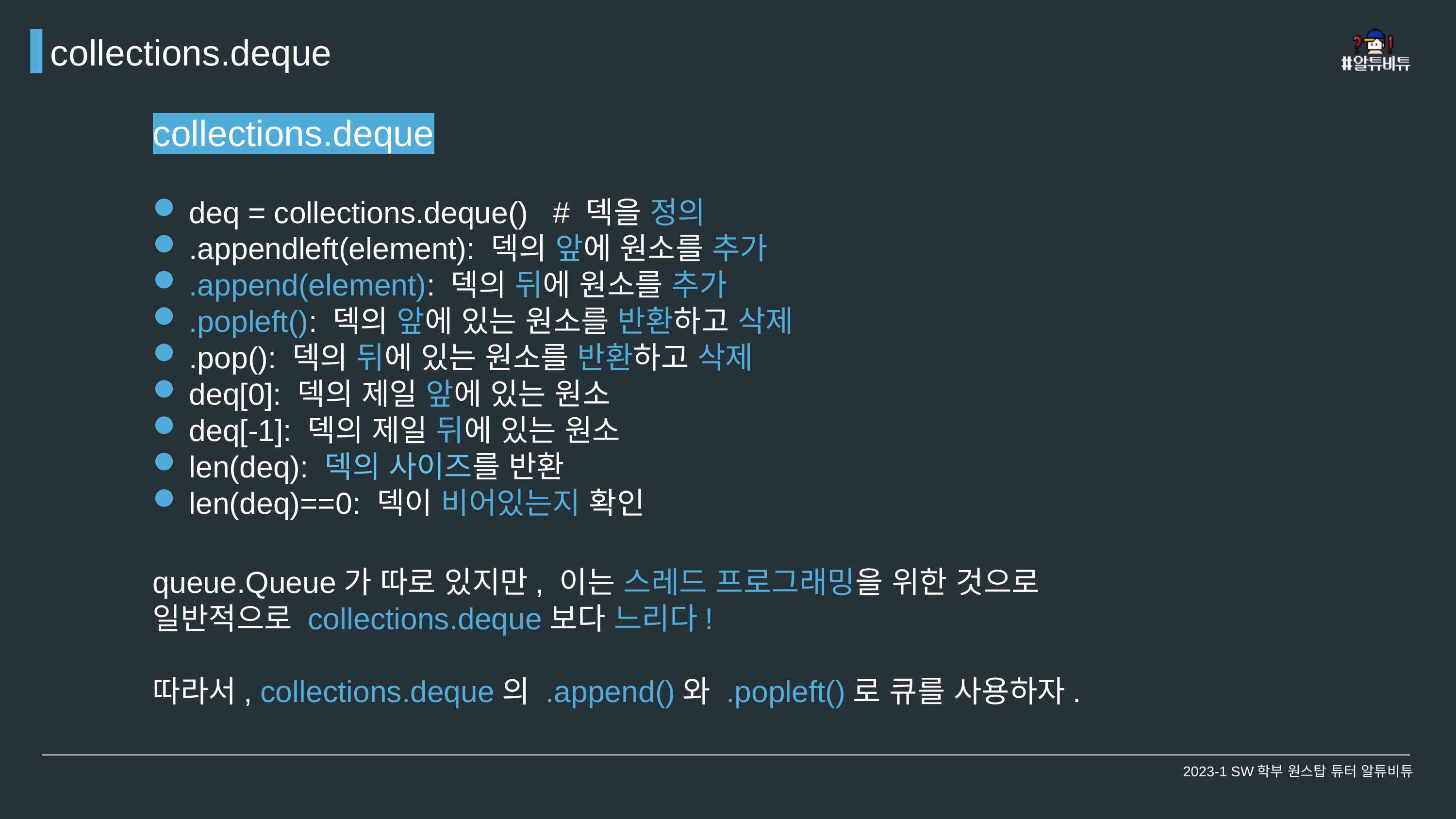

collections.deque
collections.deque
deq = collections.deque()	# 덱을 정의
.appendleft(element): 덱의 앞에 원소를 추가
.append(element): 덱의 뒤에 원소를 추가
.popleft(): 덱의 앞에 있는 원소를 반환하고 삭제
.pop(): 덱의 뒤에 있는 원소를 반환하고 삭제
deq[0]: 덱의 제일 앞에 있는 원소
deq[-1]: 덱의 제일 뒤에 있는 원소
len(deq): 덱의 사이즈를 반환
len(deq)==0: 덱이 비어있는지 확인
queue.Queue가 따로 있지만, 이는 스레드 프로그래밍을 위한 것으로
일반적으로 collections.deque보다 느리다!

따라서, collections.deque의 .append()와 .popleft()로 큐를 사용하자.
2023-1 SW학부 원스탑 튜터 알튜비튜